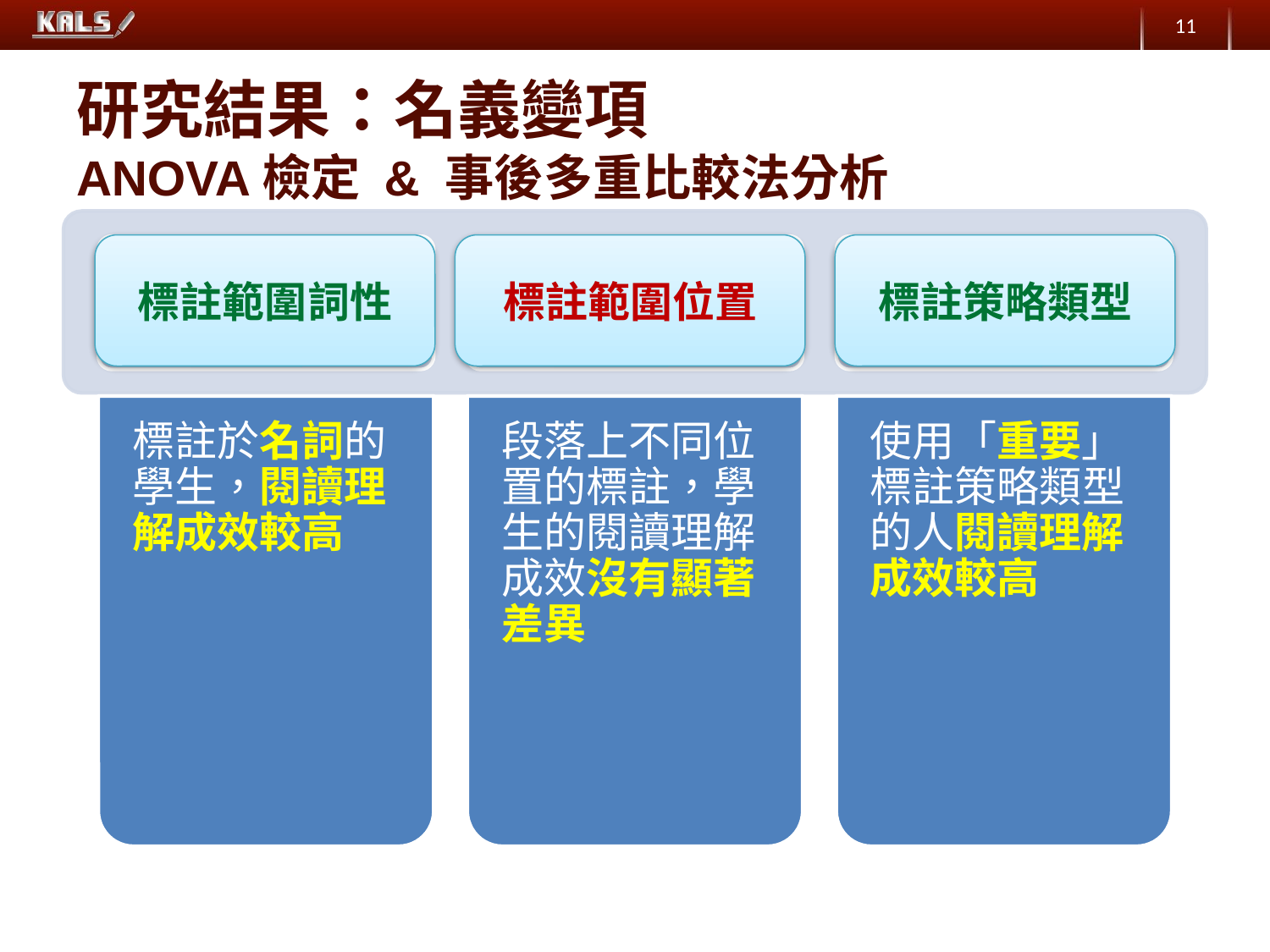

11
# 研究結果：名義變項 ANOVA檢定 & 事後多重比較法分析
標註於名詞的學生，閱讀理解成效較高
段落上不同位置的標註，學生的閱讀理解成效沒有顯著差異
使用「重要」標註策略類型的人閱讀理解成效較高
標註範圍詞性
標註範圍位置
標註策略類型